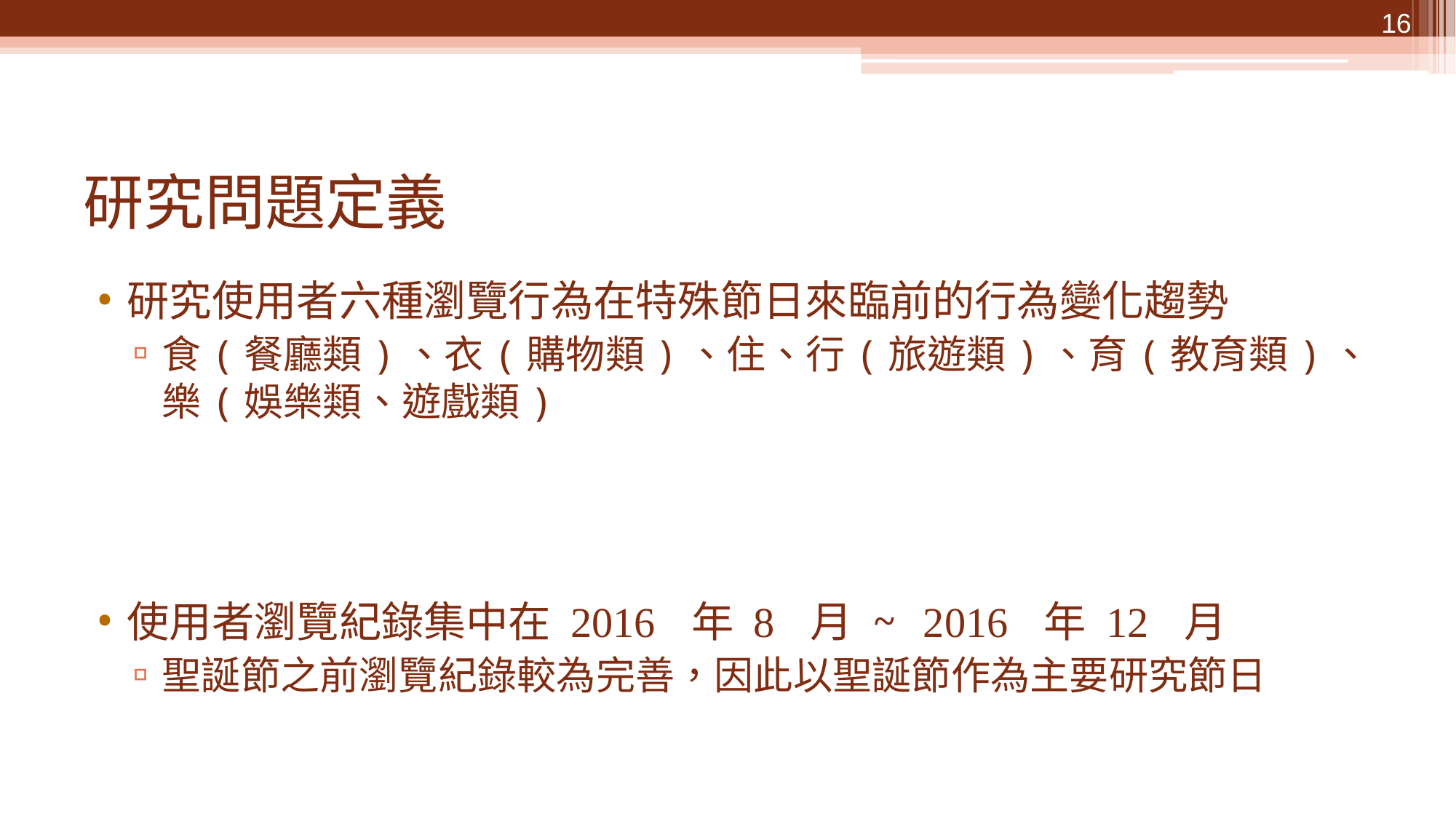

16
# 研究問題定義
研究使用者六種瀏覽行為在特殊節日來臨前的行為變化趨勢
食(餐廳類)、衣(購物類)、住、行(旅遊類)、育(教育類)、樂(娛樂類、遊戲類)

使用者瀏覽紀錄集中在 2016 年 8 月 ~ 2016 年 12 月
聖誕節之前瀏覽紀錄較為完善，因此以聖誕節作為主要研究節日